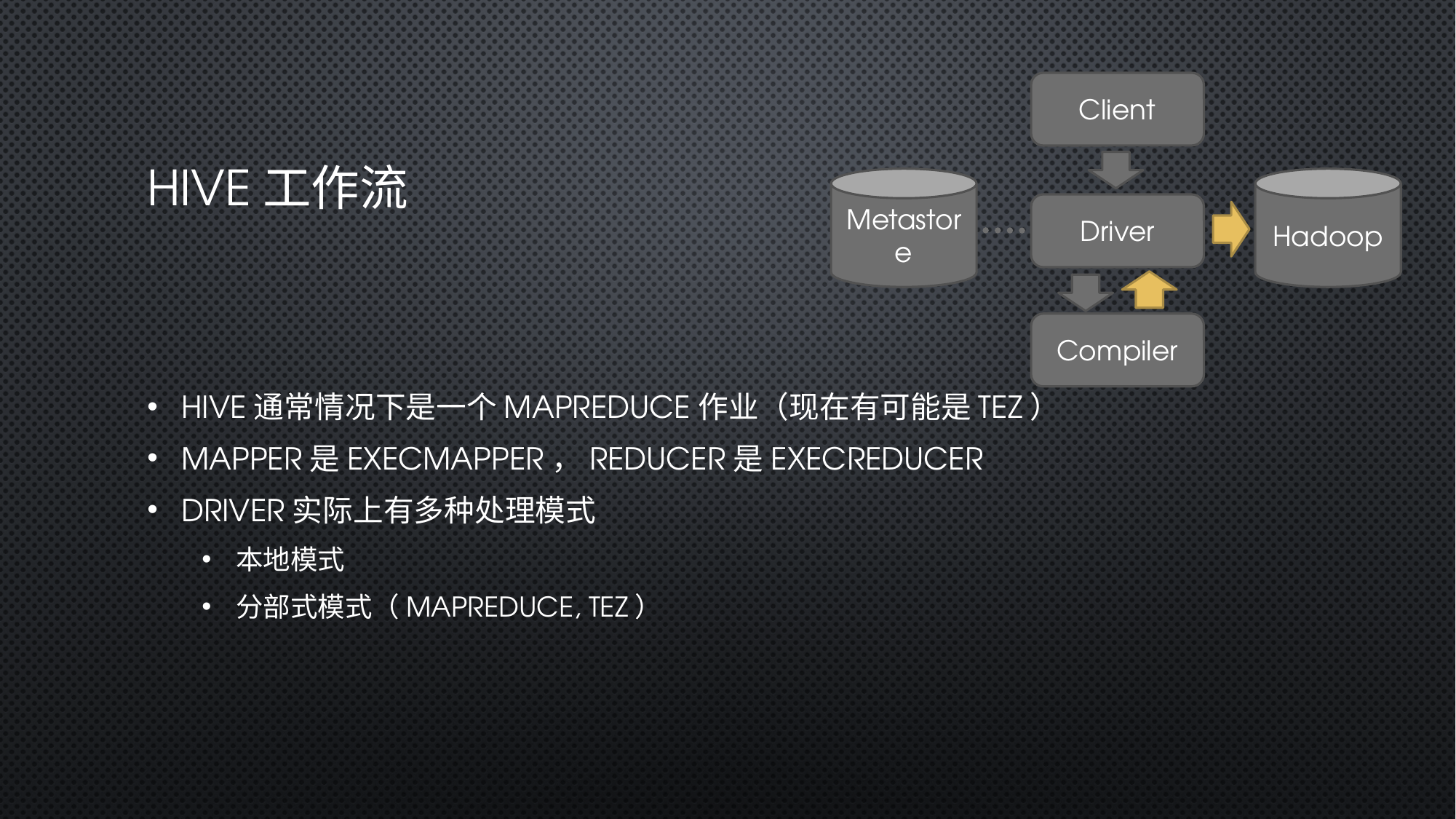

# Hive工作流
Client

Metastore
Hadoop
Driver

Compiler
Hive通常情况下是一个MapReduce作业（现在有可能是Tez）
Mapper是ExecMapper，Reducer是ExecReducer
Driver实际上有多种处理模式
本地模式
分部式模式（MapReduce, Tez）